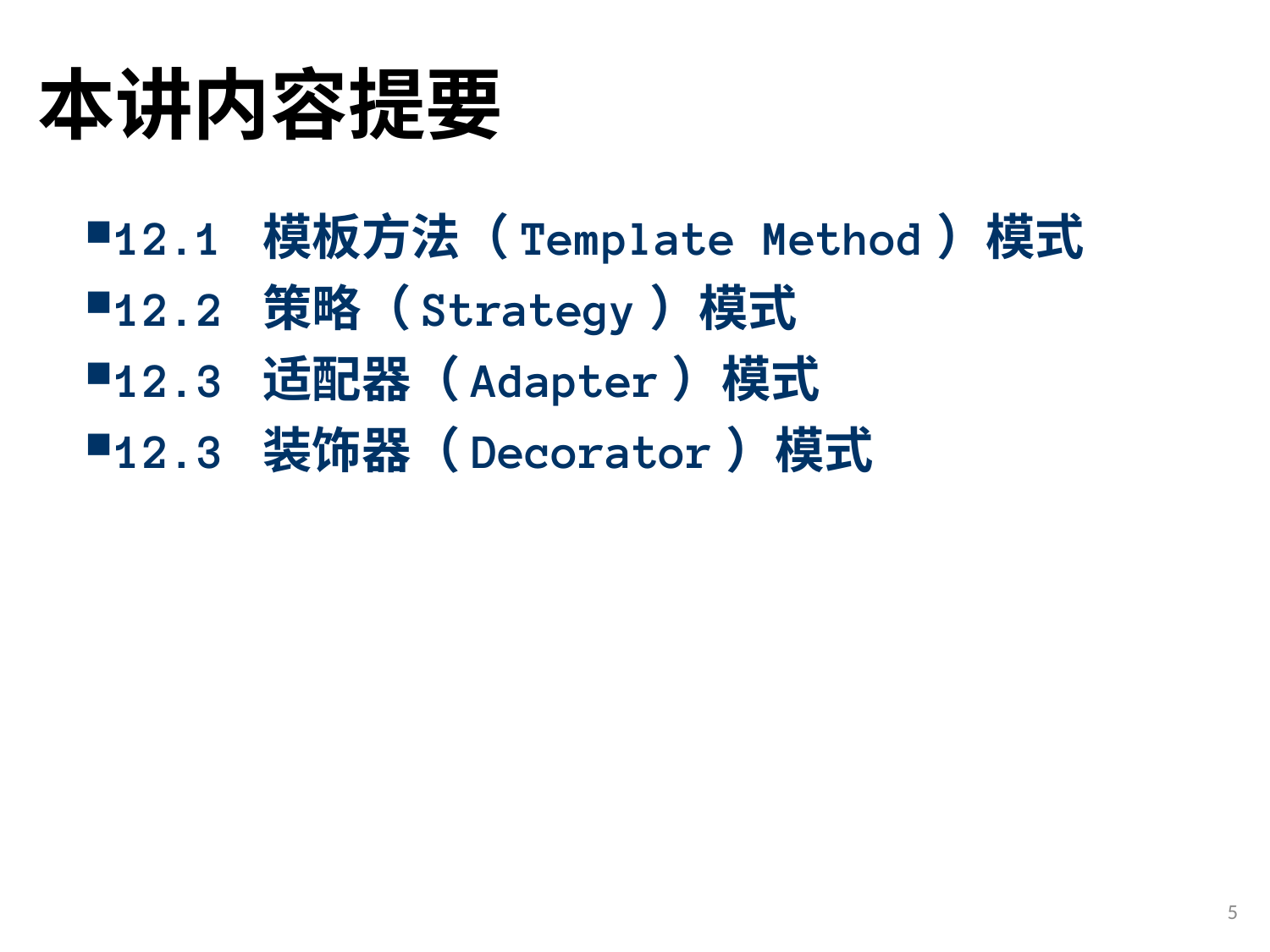

# 本讲内容提要
12.1 模板方法（Template Method）模式
12.2 策略（Strategy）模式
12.3 适配器（Adapter）模式
12.3 装饰器（Decorator）模式
5